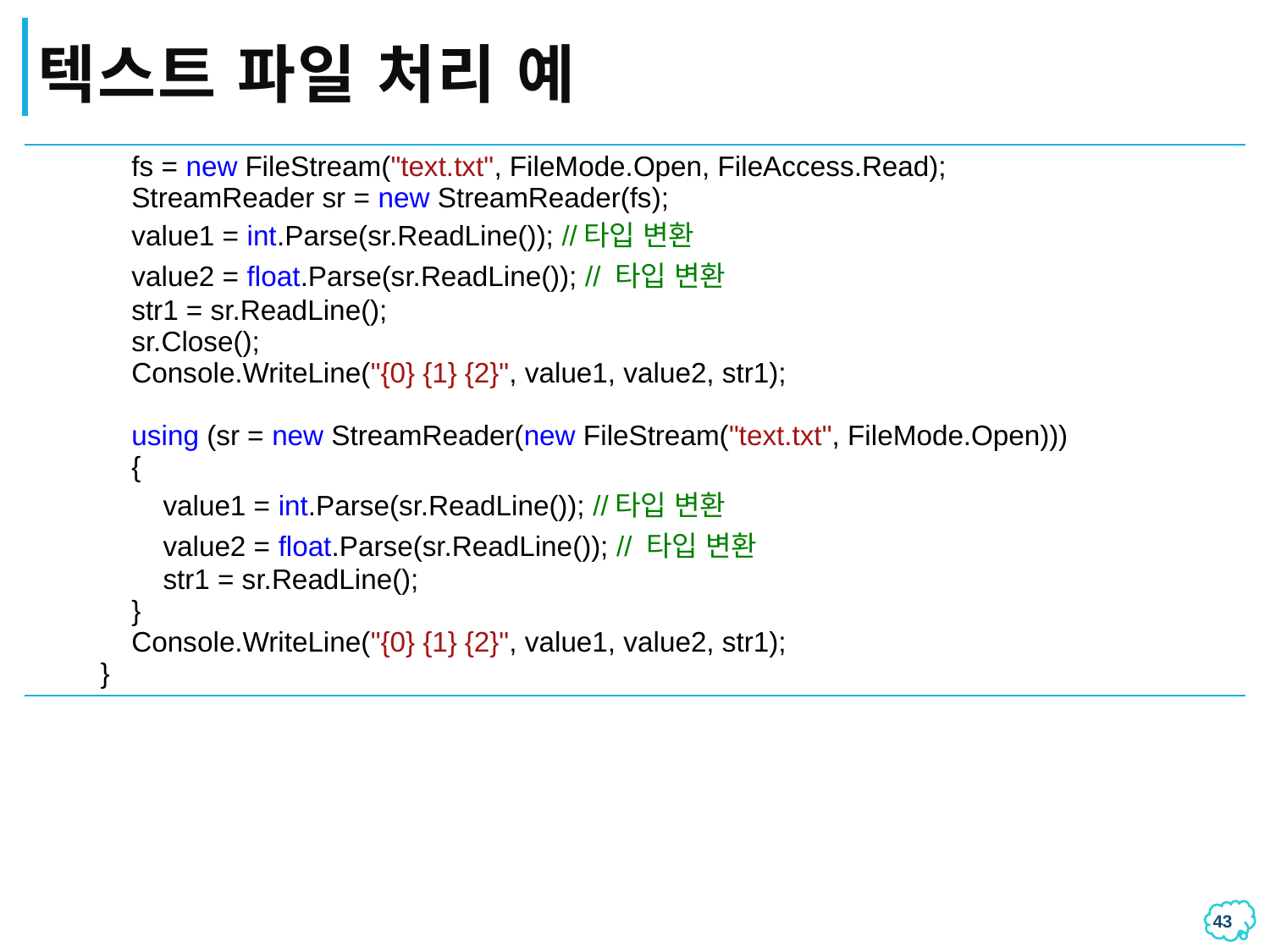

# 텍스트 파일 처리 예
| using System.IO; static void Main(string[] args){ //방법1 int value1 =10 ; float value2 = 3.14f; string str1 = "Hello World!"; FileStream fs = new FileStream("test.txt", FileMode.Create); StreamWriter sw = new StreamWriter(fs); sw.Write(value1); sw.Write(value2); sw.Write(str1); sw.Close(); //방법2, 오픈된 파일을 자동으로 close using(StreamWriter sw = new StreamWriter(new FileStream("text.txt", FileMode.Create))){ sw.WriteLine(value1); sw.WriteLine(value2); sw.WriteLine(str1); } Console.WriteLine("파일 저장 완료"); |
| --- |
| fs = new FileStream("text.txt", FileMode.Open, FileAccess.Read); StreamReader sr = new StreamReader(fs); value1 = int.Parse(sr.ReadLine()); //타입 변환 value2 = float.Parse(sr.ReadLine()); // 타입 변환 str1 = sr.ReadLine(); sr.Close(); Console.WriteLine("{0} {1} {2}", value1, value2, str1); using (sr = new StreamReader(new FileStream("text.txt", FileMode.Open))) { value1 = int.Parse(sr.ReadLine()); //타입 변환 value2 = float.Parse(sr.ReadLine()); // 타입 변환 str1 = sr.ReadLine(); } Console.WriteLine("{0} {1} {2}", value1, value2, str1); } |
| --- |
43